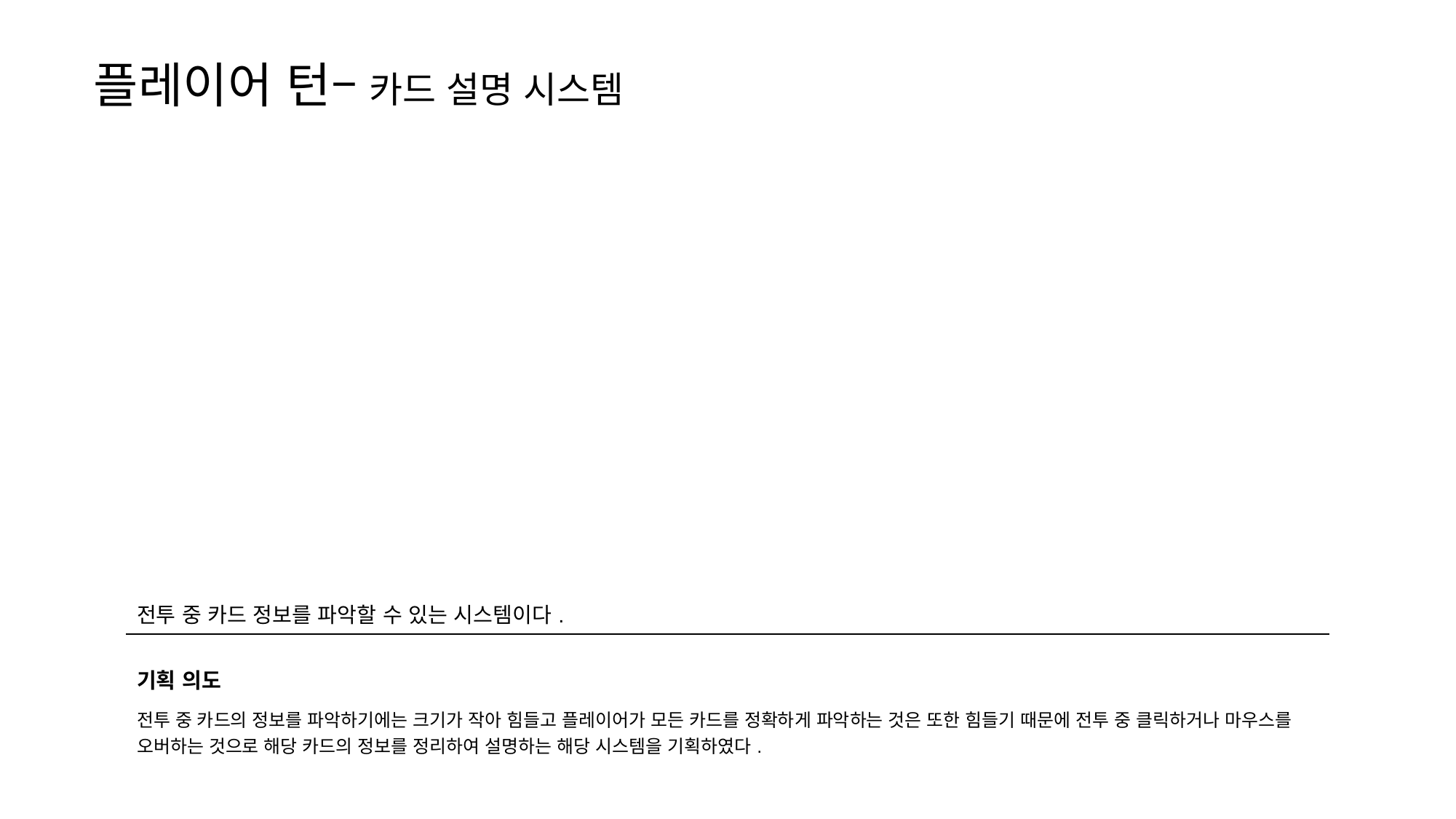

플레이어 턴– 카드 설명 시스템
| 전투 중 카드 정보를 파악할 수 있는 시스템이다. |
| --- |
| 기획 의도 |
| 전투 중 카드의 정보를 파악하기에는 크기가 작아 힘들고 플레이어가 모든 카드를 정확하게 파악하는 것은 또한 힘들기 때문에 전투 중 클릭하거나 마우스를 오버하는 것으로 해당 카드의 정보를 정리하여 설명하는 해당 시스템을 기획하였다. |